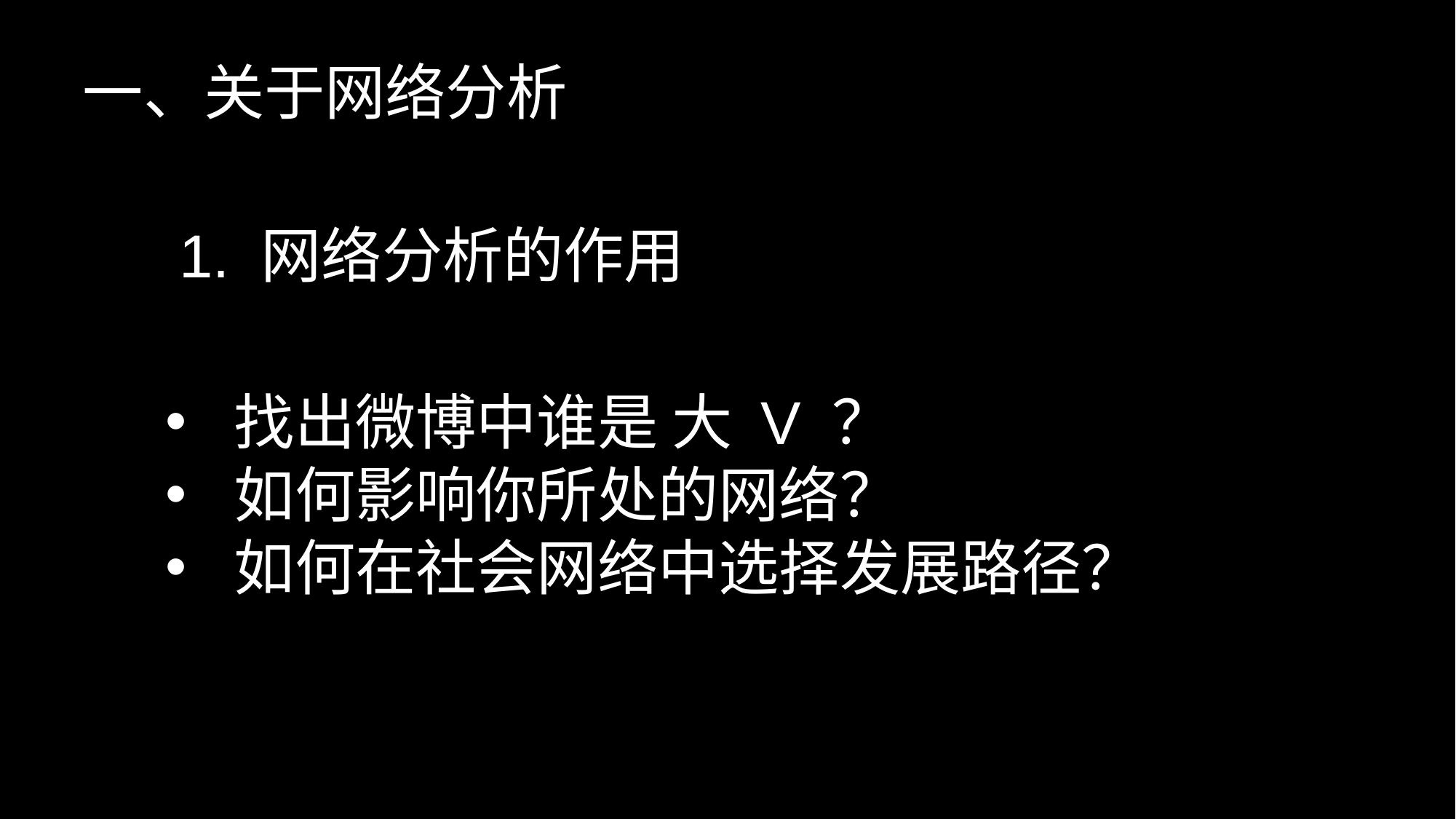

一、关于网络分析
1. 网络分析的作用
找出微博中谁是 大 V ？
如何影响你所处的网络？
如何在社会网络中选择发展路径？